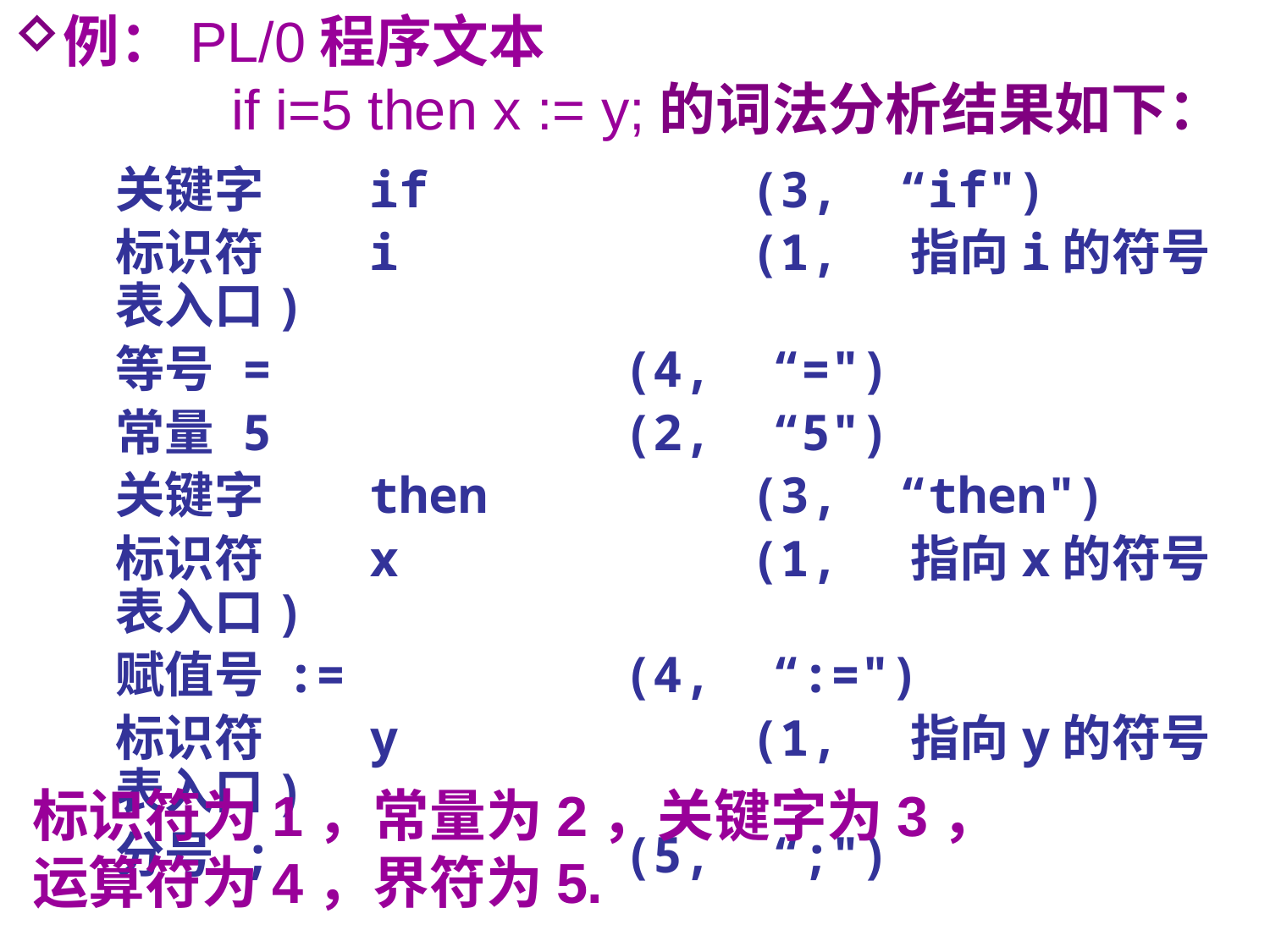

例：PL/0程序文本
              if i=5 then x := y;的词法分析结果如下：

	关键字	if			(3,  “if")
	标识符	i 			(1,  指向i的符号表入口)
	等号	=			(4,  “=")
	常量	5			(2,  “5")
	关键字	then			(3,  “then")
	标识符	x			(1,  指向x的符号表入口)
	赋值号 :=			(4,  “:=")
	标识符	y			(1,  指向y的符号表入口)
	分号	;			(5,  “;")

标识符为1，常量为2，关键字为3，
运算符为4，界符为5.